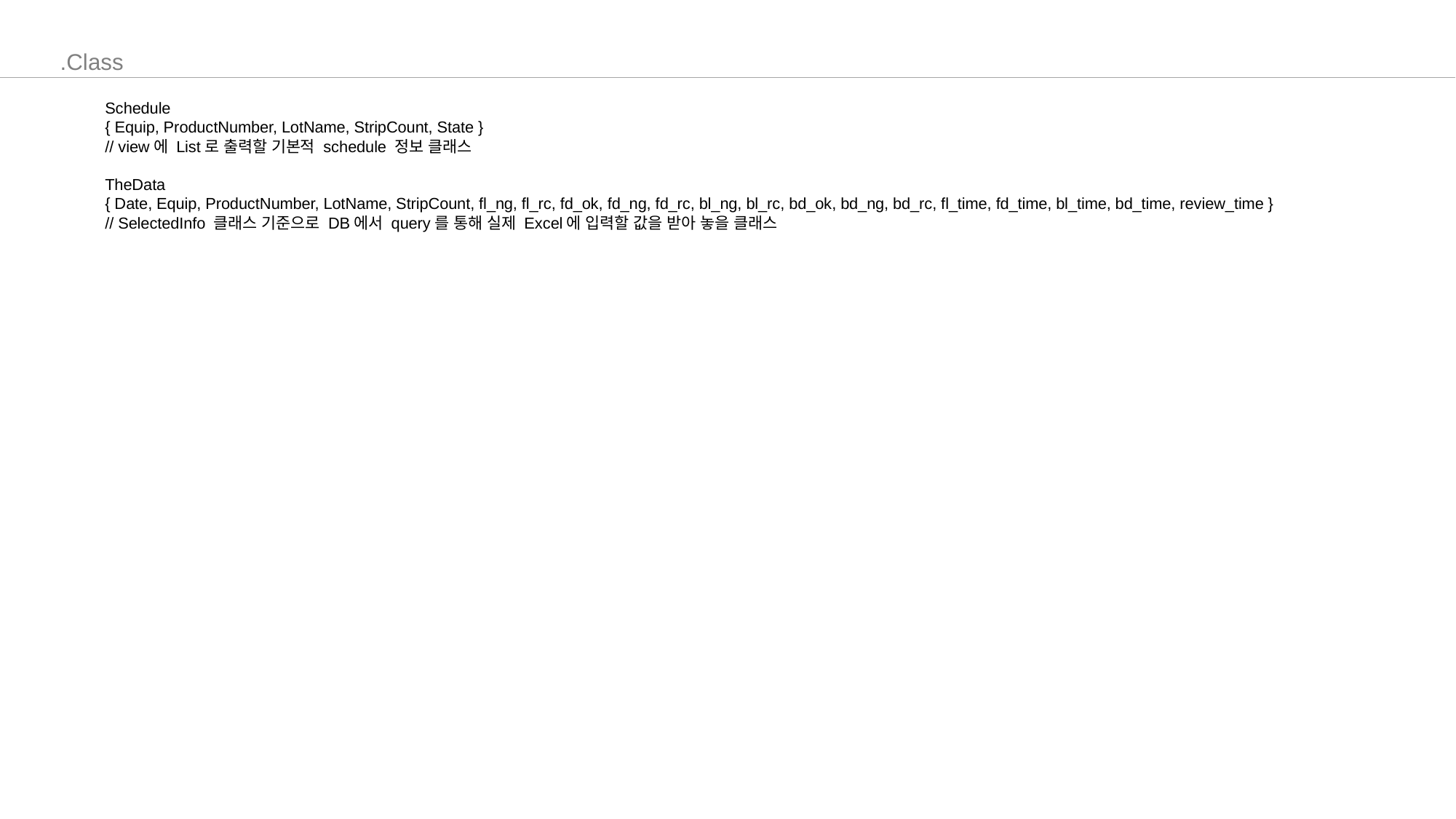

.Class
Schedule
{ Equip, ProductNumber, LotName, StripCount, State }
// view에 List로 출력할 기본적 schedule 정보 클래스

TheData
{ Date, Equip, ProductNumber, LotName, StripCount, fl_ng, fl_rc, fd_ok, fd_ng, fd_rc, bl_ng, bl_rc, bd_ok, bd_ng, bd_rc, fl_time, fd_time, bl_time, bd_time, review_time }
// SelectedInfo 클래스 기준으로 DB에서 query를 통해 실제 Excel에 입력할 값을 받아 놓을 클래스